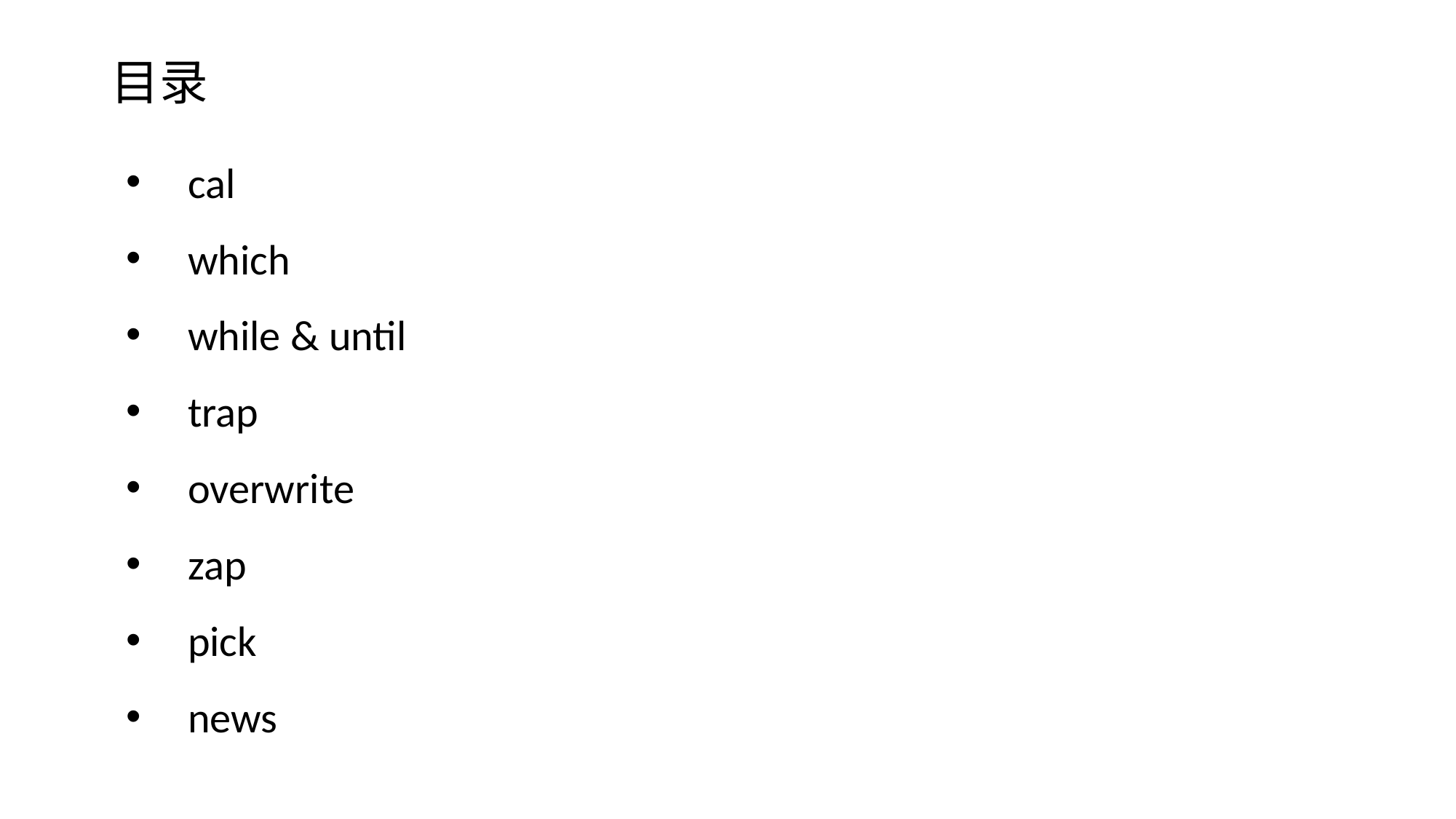

# 目录
cal
which
while & until
trap
overwrite
zap
pick
news